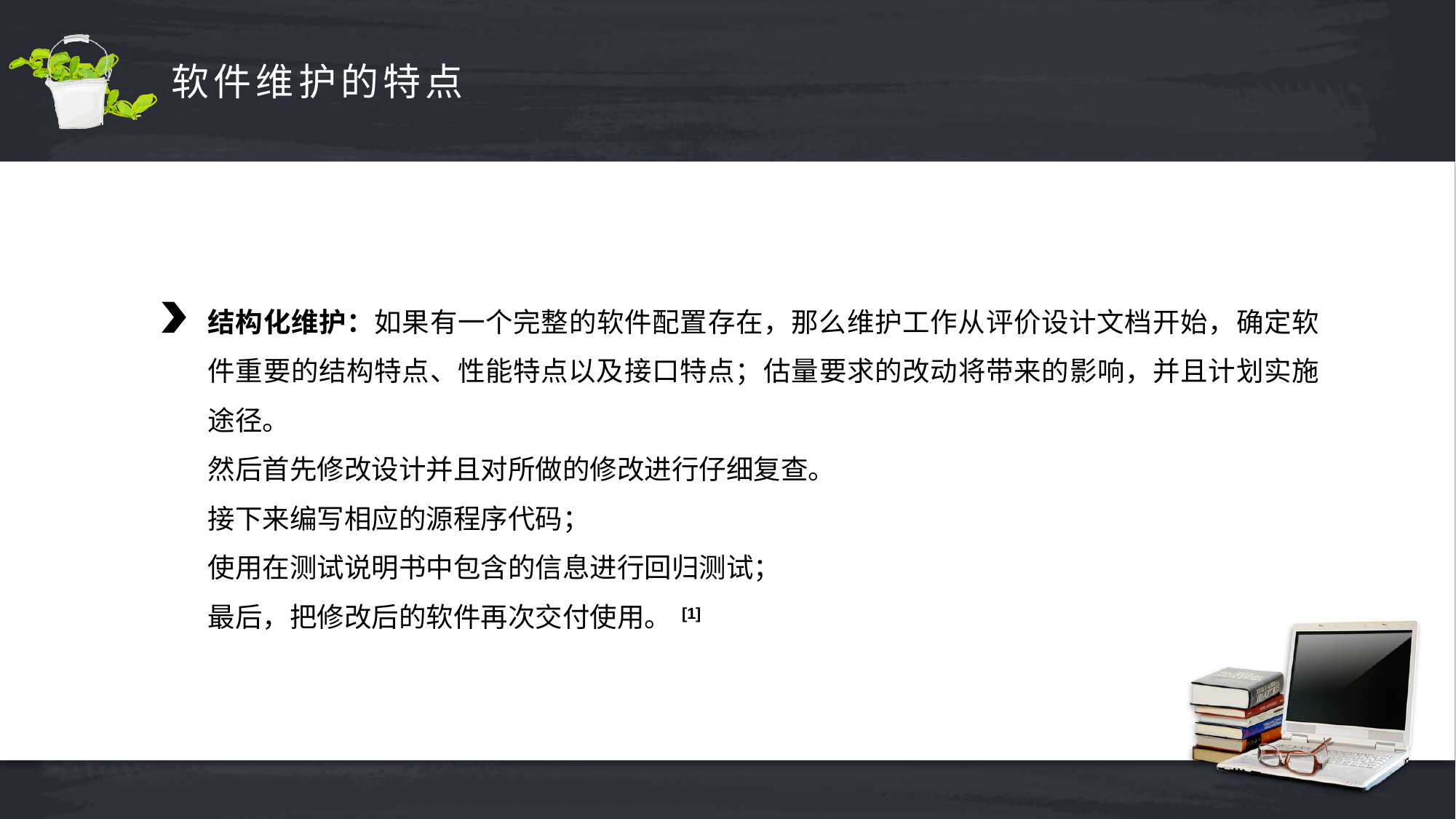

软件维护的特点
结构化维护：如果有一个完整的软件配置存在，那么维护工作从评价设计文档开始，确定软件重要的结构特点、性能特点以及接口特点；估量要求的改动将带来的影响，并且计划实施途径。
然后首先修改设计并且对所做的修改进行仔细复查。
接下来编写相应的源程序代码；
使用在测试说明书中包含的信息进行回归测试；
最后，把修改后的软件再次交付使用。 [1]